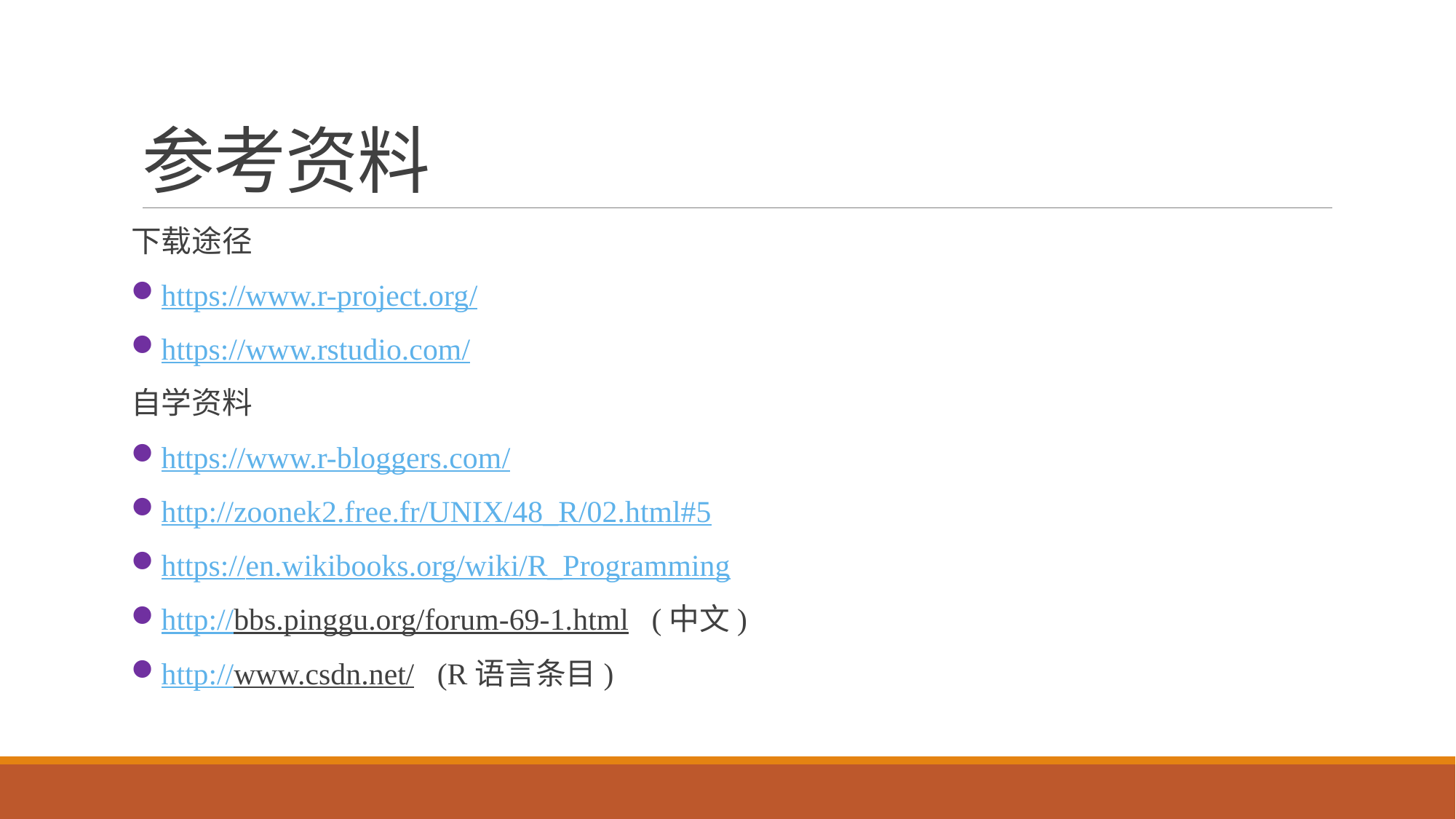

# 参考资料
下载途径
https://www.r-project.org/
https://www.rstudio.com/
自学资料
https://www.r-bloggers.com/
http://zoonek2.free.fr/UNIX/48_R/02.html#5
https://en.wikibooks.org/wiki/R_Programming
http://bbs.pinggu.org/forum-69-1.html   (中文)
http://www.csdn.net/   (R语言条目)